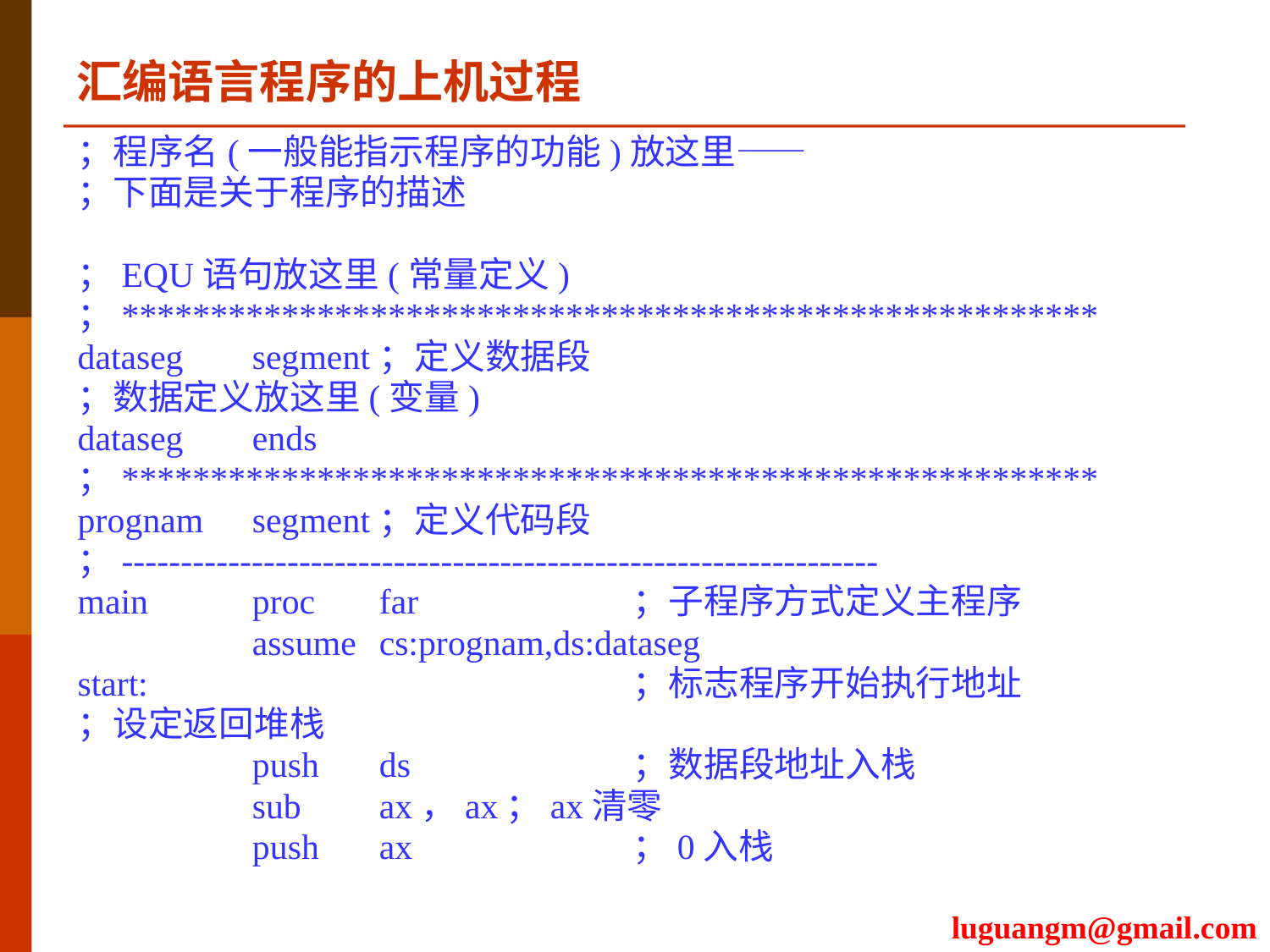

# 汇编语言程序的上机过程
；程序名(一般能指示程序的功能)放这里——
；下面是关于程序的描述

；EQU语句放这里(常量定义)
；*******************************************************
dataseg	segment	；定义数据段
；数据定义放这里(变量)
dataseg	ends
；*******************************************************
prognam	segment	；定义代码段
；----------------------------------------------------------------
main	proc	far		；子程序方式定义主程序
		assume	cs:prognam,ds:dataseg
start:				；标志程序开始执行地址
；设定返回堆栈
		push	ds		；数据段地址入栈
		sub	ax，ax	；ax清零
		push	ax		；0入栈